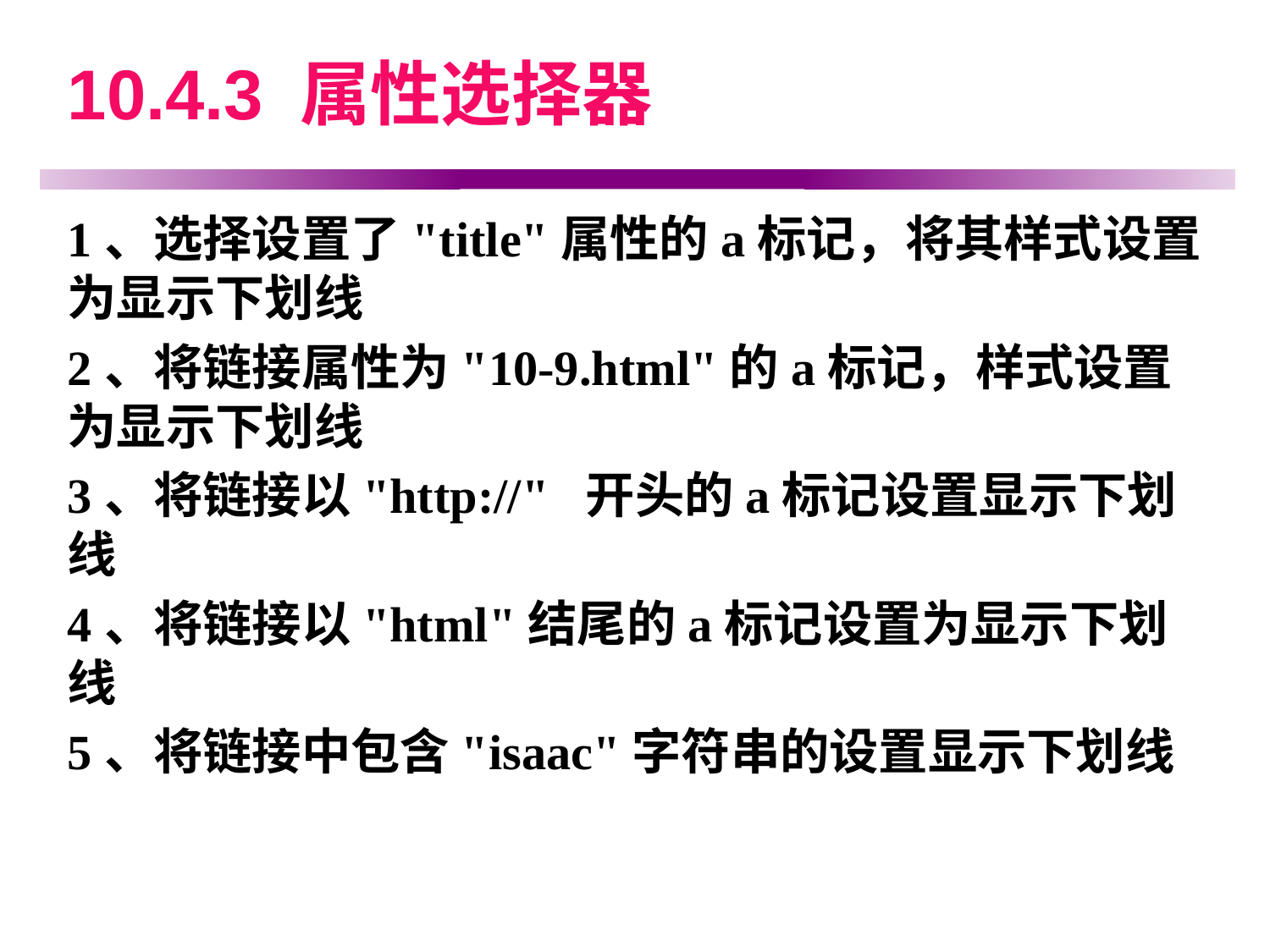

# 10.4.3 属性选择器
1、选择设置了"title"属性的a标记，将其样式设置为显示下划线
2、将链接属性为"10-9.html"的a标记，样式设置为显示下划线
3、将链接以"http://"  开头的a标记设置显示下划线
4、将链接以"html"结尾的a标记设置为显示下划线
5、将链接中包含"isaac"字符串的设置显示下划线